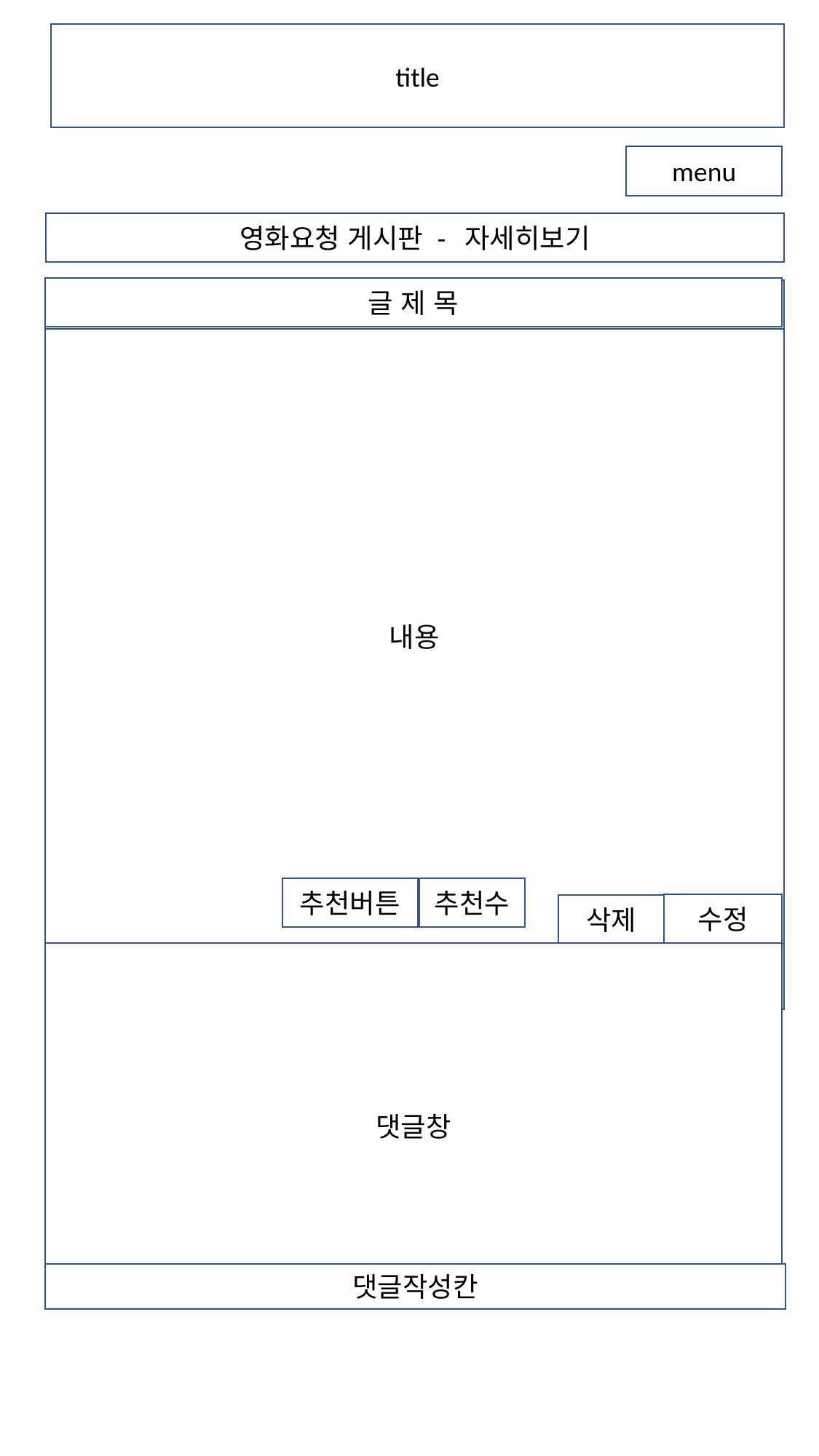

title
menu
영화요청 게시판 -  자세히보기
글 제 목

내용
추천버튼
추천수
수정
삭제
댓글창
댓글작성칸